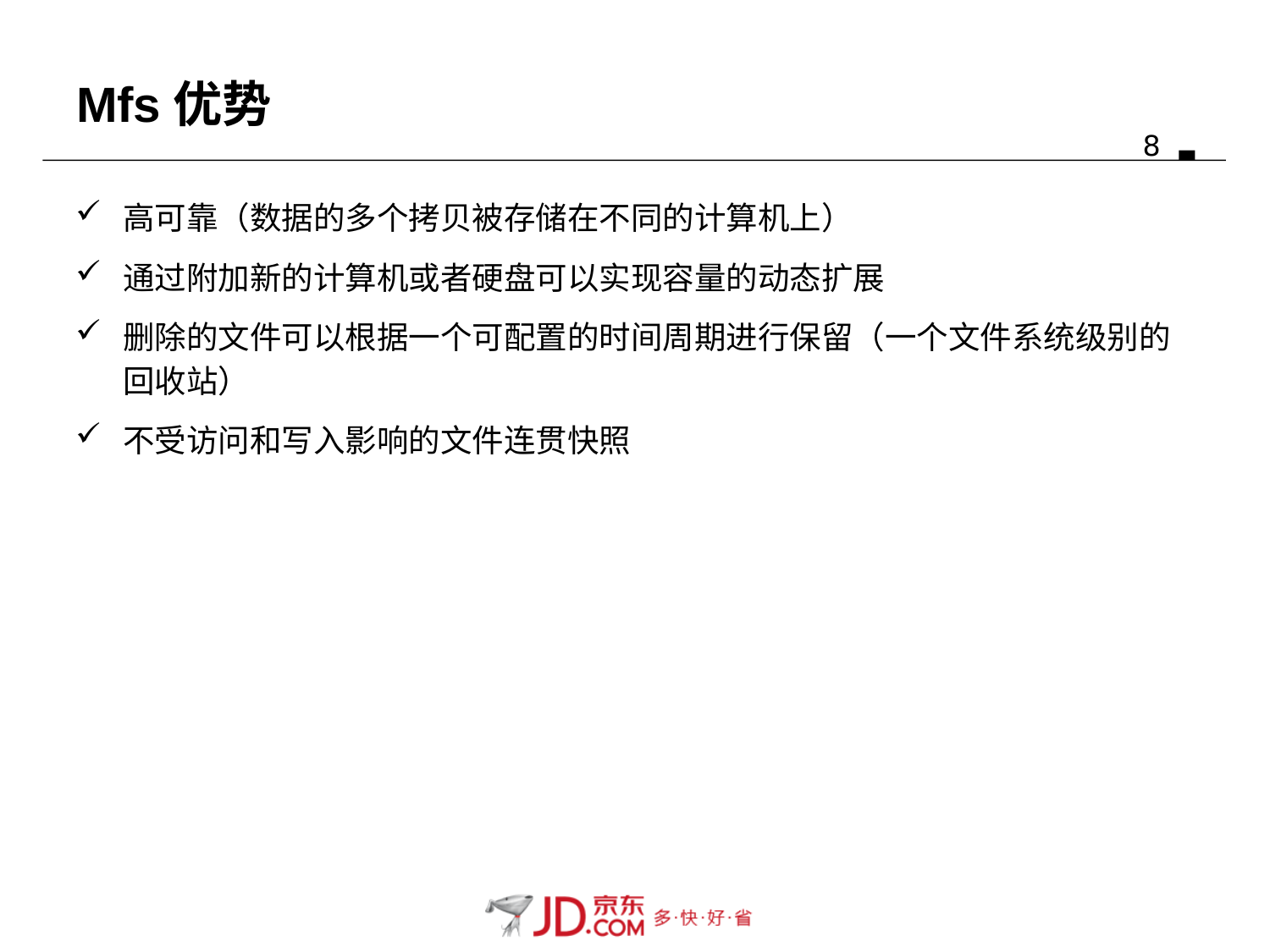

# Mfs优势
高可靠（数据的多个拷贝被存储在不同的计算机上）
通过附加新的计算机或者硬盘可以实现容量的动态扩展
删除的文件可以根据一个可配置的时间周期进行保留（一个文件系统级别的回收站）
不受访问和写入影响的文件连贯快照